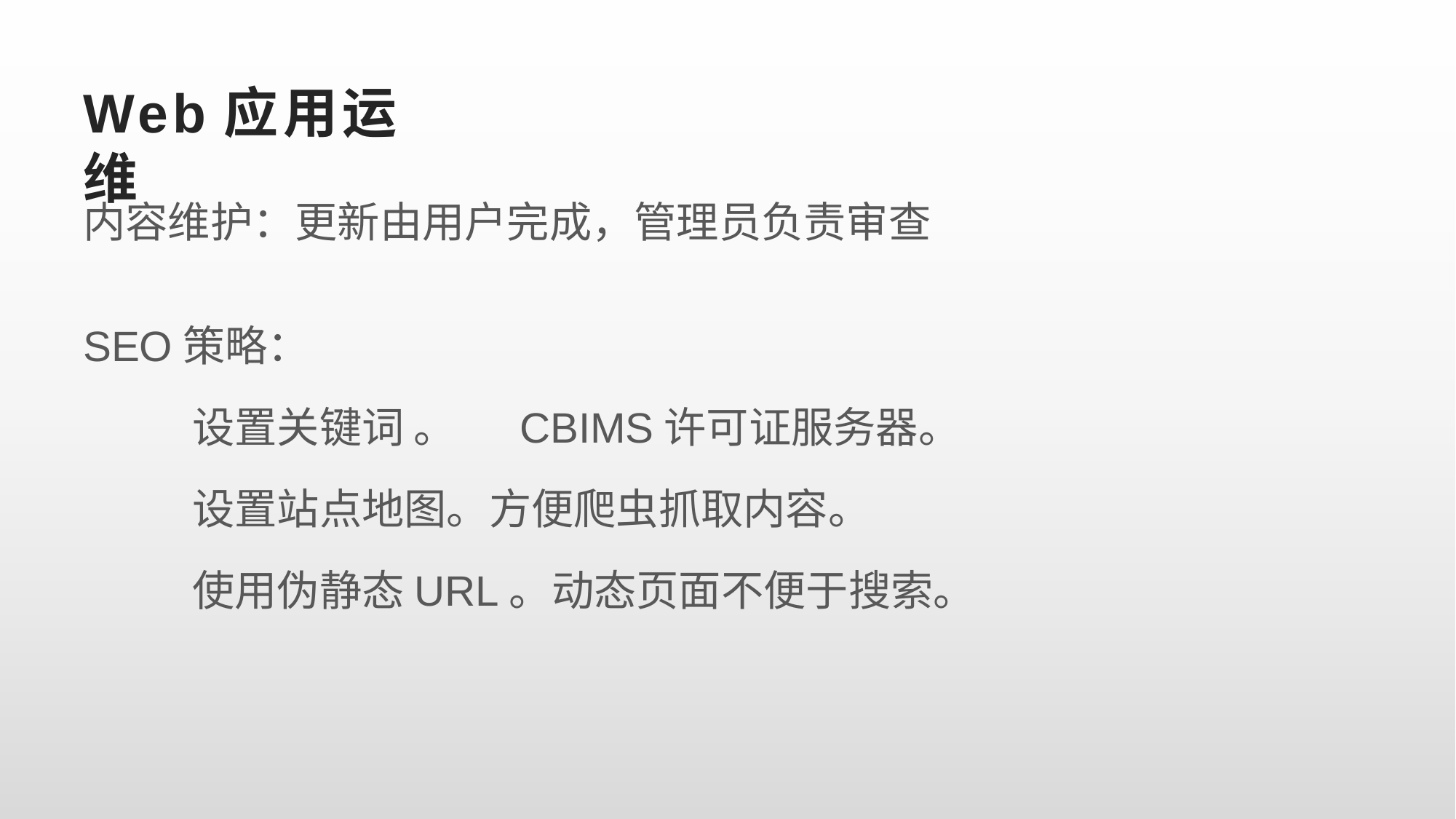

# Web应用运维
内容维护：更新由用户完成，管理员负责审查

SEO策略：
设置关键词 。	CBIMS许可证服务器。
设置站点地图。方便爬虫抓取内容。
使用伪静态URL。动态页面不便于搜索。